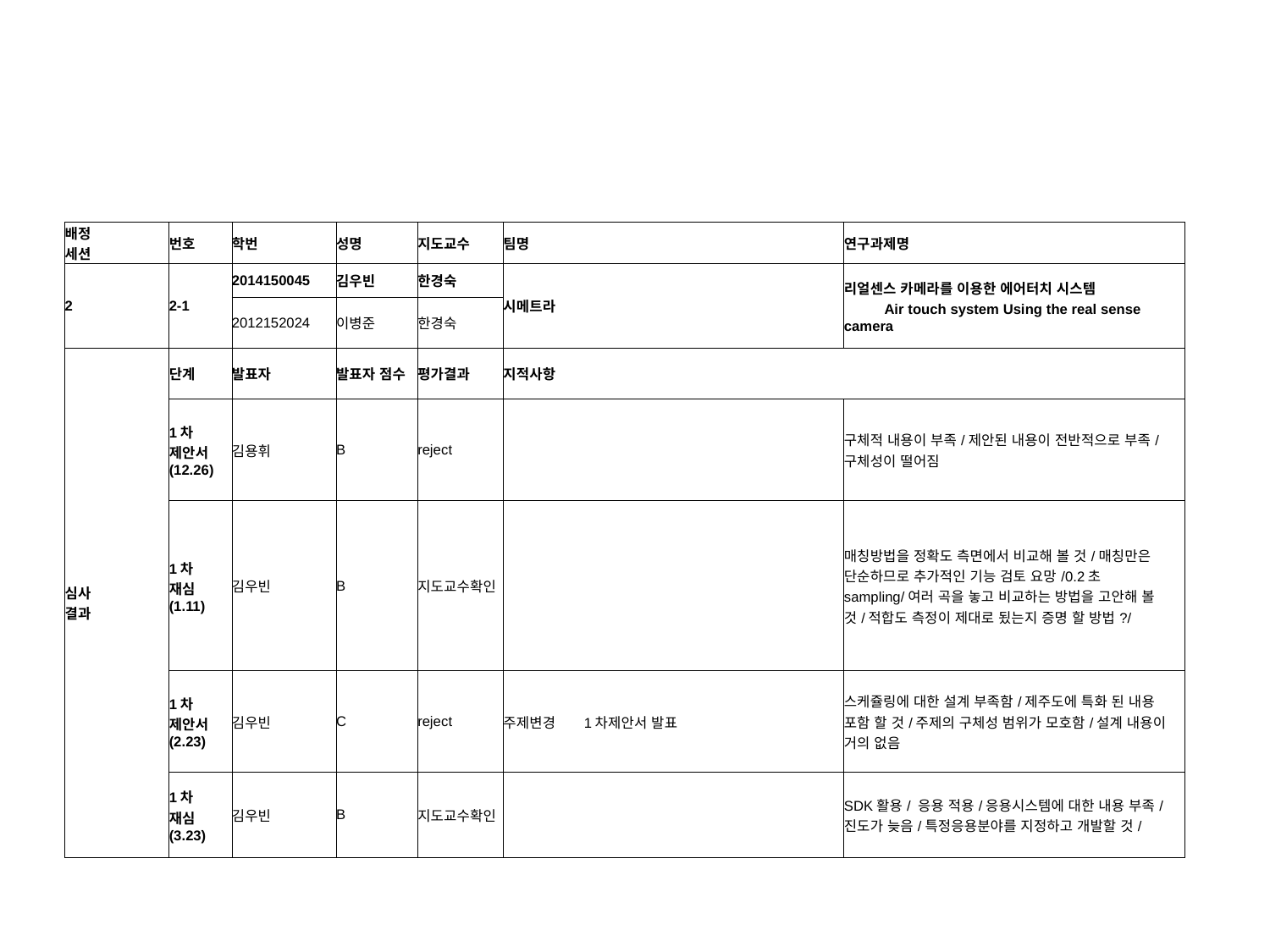

| 배정 세션 | 번호 | 학번 | 성명 | 지도교수 | 팀명 | 연구과제명 |
| --- | --- | --- | --- | --- | --- | --- |
| 2 | 2-1 | 2014150045 | 김우빈 | 한경숙 | 시메트라 | 리얼센스 카메라를 이용한 에어터치 시스템 Air touch system Using the real sense camera |
|  |  | 2012152024 | 이병준 | 한경숙 |  |  |
| 심사 결과 | 단계 | 발표자 | 발표자 점수 | 평가결과 | 지적사항 |  |
|  | 1차 제안서 (12.26) | 김용휘 | B | reject |  | 구체적 내용이 부족/제안된 내용이 전반적으로 부족/ 구체성이 떨어짐 |
|  | 1차 재심 (1.11) | 김우빈 | B | 지도교수확인 |  | 매칭방법을 정확도 측면에서 비교해 볼 것/매칭만은 단순하므로 추가적인 기능 검토 요망/0.2초 sampling/여러 곡을 놓고 비교하는 방법을 고안해 볼 것/적합도 측정이 제대로 됬는지 증명 할 방법?/ |
|  | 1차 제안서 (2.23) | 김우빈 | C | reject | 주제변경 1차제안서 발표 | 스케쥴링에 대한 설계 부족함/제주도에 특화 된 내용 포함 할 것/주제의 구체성 범위가 모호함/설계 내용이 거의 없음 |
|  | 1차 재심 (3.23) | 김우빈 | B | 지도교수확인 |  | SDK활용/ 응용 적용/응용시스템에 대한 내용 부족/진도가 늦음/특정응용분야를 지정하고 개발할 것/ |